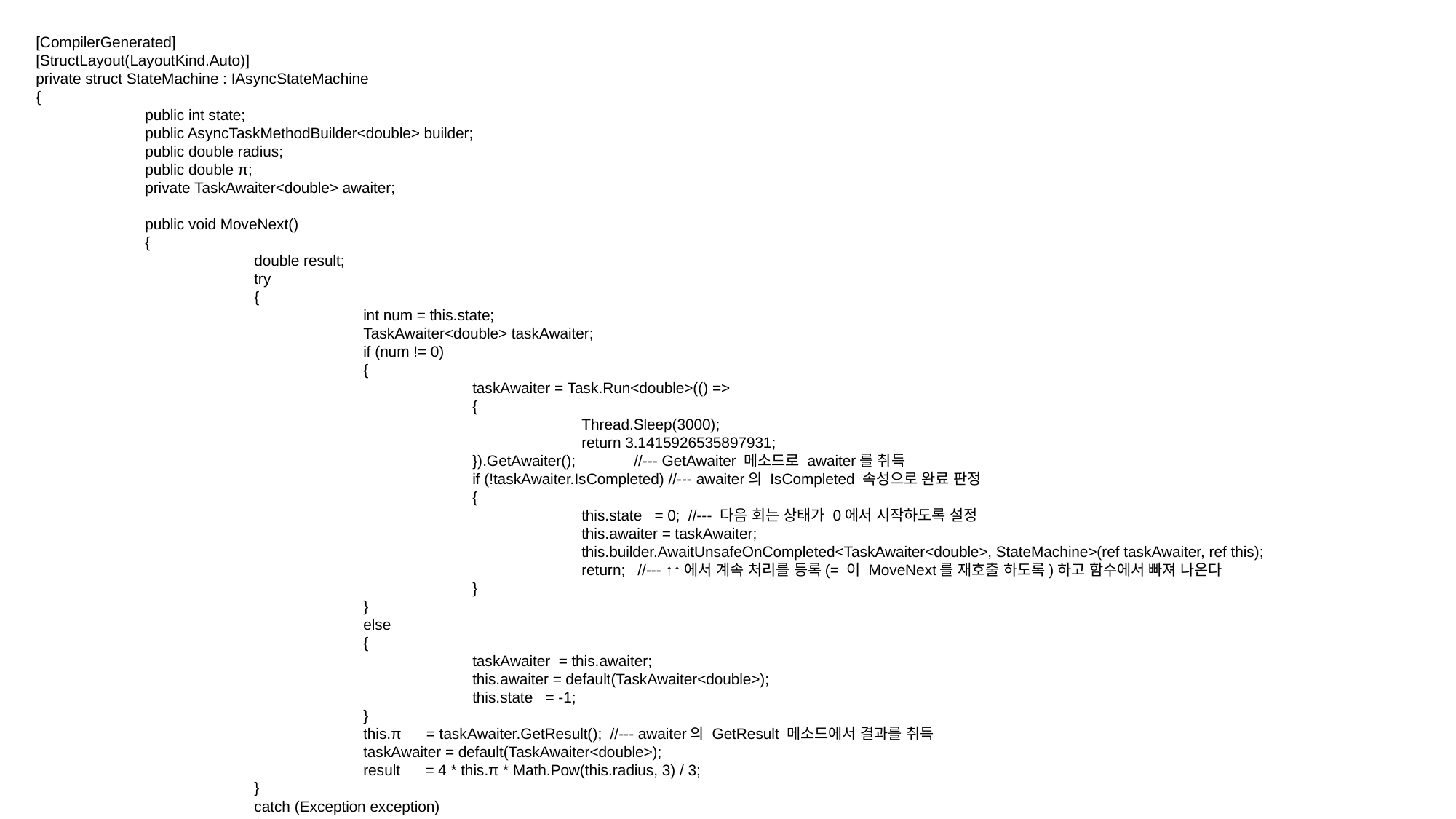

[CompilerGenerated]
[StructLayout(LayoutKind.Auto)]
private struct StateMachine : IAsyncStateMachine
{
	public int state;
	public AsyncTaskMethodBuilder<double> builder;
	public double radius;
	public double π;
	private TaskAwaiter<double> awaiter;

	public void MoveNext()
	{
		double result;
		try
		{
			int num = this.state;
			TaskAwaiter<double> taskAwaiter;
			if (num != 0)
			{
				taskAwaiter = Task.Run<double>(() =>
				{
					Thread.Sleep(3000);
					return 3.1415926535897931;
				}).GetAwaiter();              //--- GetAwaiter 메소드로 awaiter를 취득
				if (!taskAwaiter.IsCompleted) //--- awaiter의 IsCompleted 속성으로 완료 판정
				{
					this.state   = 0;  //--- 다음 회는 상태가 0에서 시작하도록 설정
					this.awaiter = taskAwaiter;
					this.builder.AwaitUnsafeOnCompleted<TaskAwaiter<double>, StateMachine>(ref taskAwaiter, ref this);
					return;   //--- ↑↑에서 계속 처리를 등록(= 이 MoveNext를 재호출 하도록)하고 함수에서 빠져 나온다
				}
			}
			else
			{
				taskAwaiter  = this.awaiter;
				this.awaiter = default(TaskAwaiter<double>);
				this.state   = -1;
			}
			this.π      = taskAwaiter.GetResult();  //--- awaiter의 GetResult 메소드에서 결과를 취득
			taskAwaiter = default(TaskAwaiter<double>);
			result      = 4 * this.π * Math.Pow(this.radius, 3) / 3;
		}
		catch (Exception exception)
		{
			this.state = -2;
			this.builder.SetException(exception);   //--- 받은 예외는 builder 경유로 반환
			return;
		}
		this.state = -2;
		this.builder.SetResult(result);  //--- 결과도 builder 경유로 반환
	}

	[DebuggerHidden]
	public void SetStateMachine(IAsyncStateMachine machine)
	{
		this.builder.SetStateMachine(machine);
	}
}